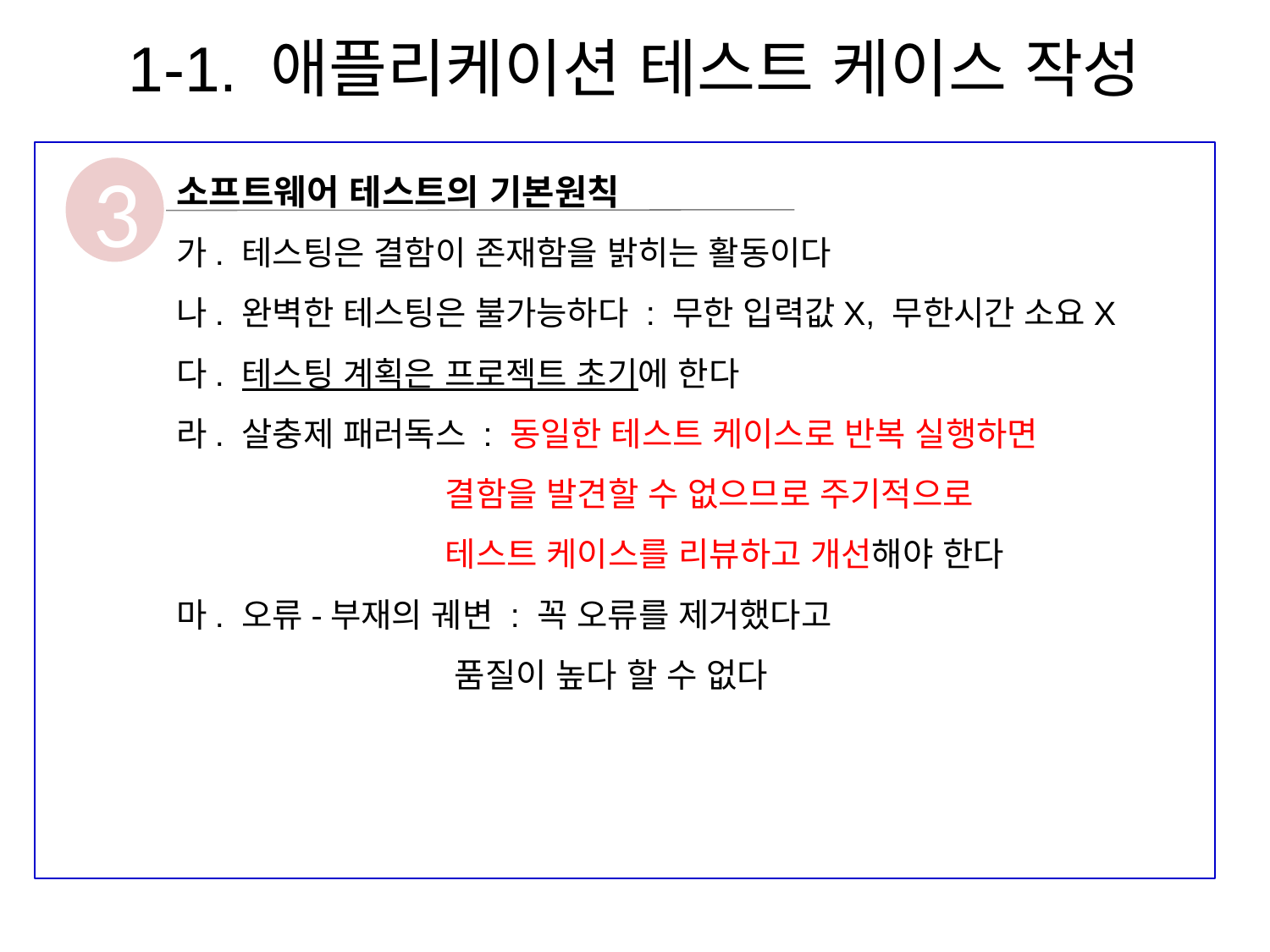

# 1-1. 애플리케이션 테스트 케이스 작성
소프트웨어 테스트의 기본원칙
가. 테스팅은 결함이 존재함을 밝히는 활동이다
나. 완벽한 테스팅은 불가능하다 : 무한 입력값X, 무한시간 소요X
다. 테스팅 계획은 프로젝트 초기에 한다
라. 살충제 패러독스 : 동일한 테스트 케이스로 반복 실행하면
                            결함을 발견할 수 없으므로 주기적으로
                            테스트 케이스를 리뷰하고 개선해야 한다
마. 오류-부재의 궤변 : 꼭 오류를 제거했다고
                             품질이 높다 할 수 없다

3